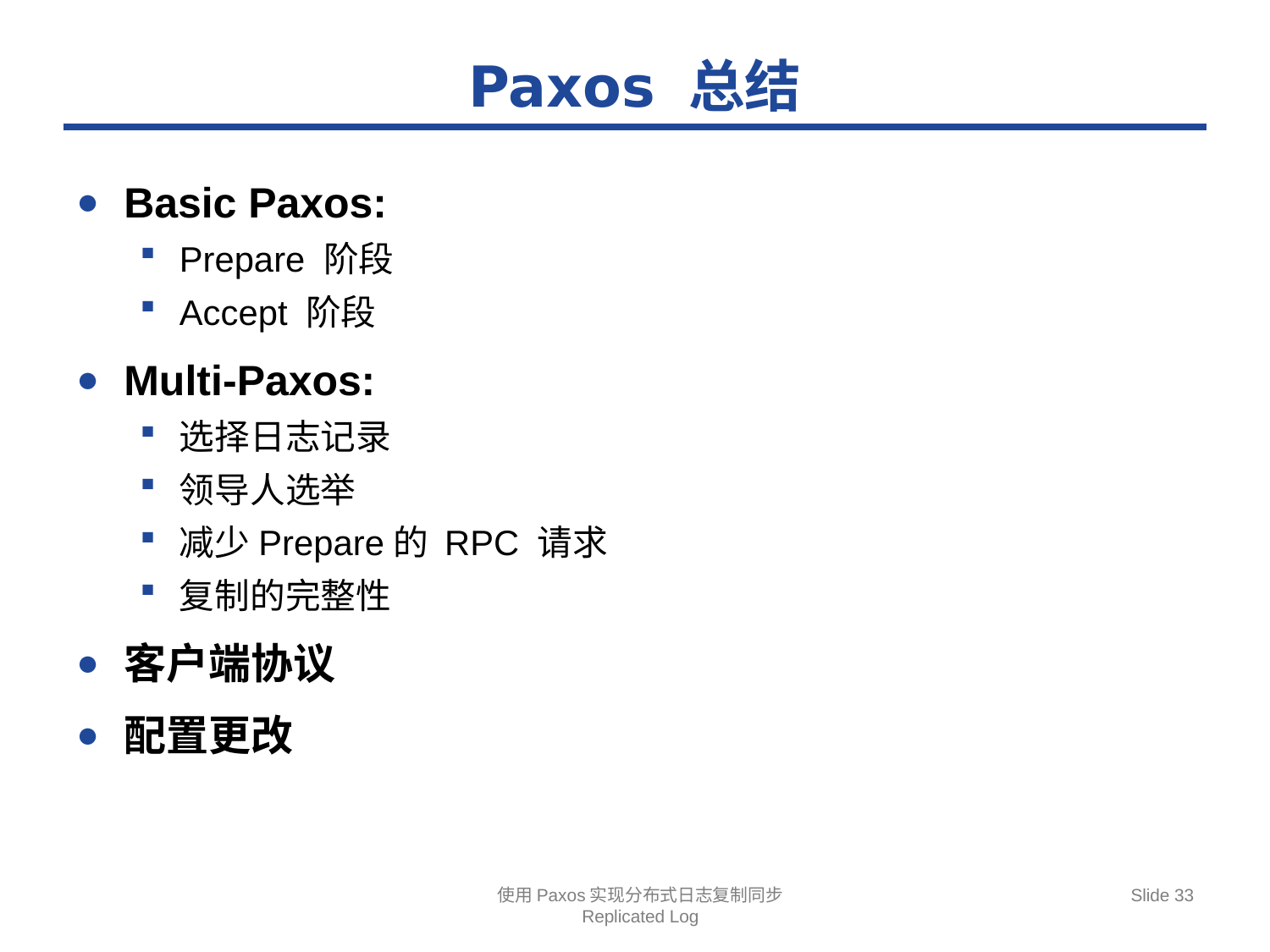

# Paxos 总结
Basic Paxos:
Prepare 阶段
Accept 阶段
Multi-Paxos:
选择日志记录
领导人选举
减少Prepare的 RPC 请求
复制的完整性
客户端协议
配置更改

使用Paxos实现分布式日志复制同步
Replicated Log
Slide 33